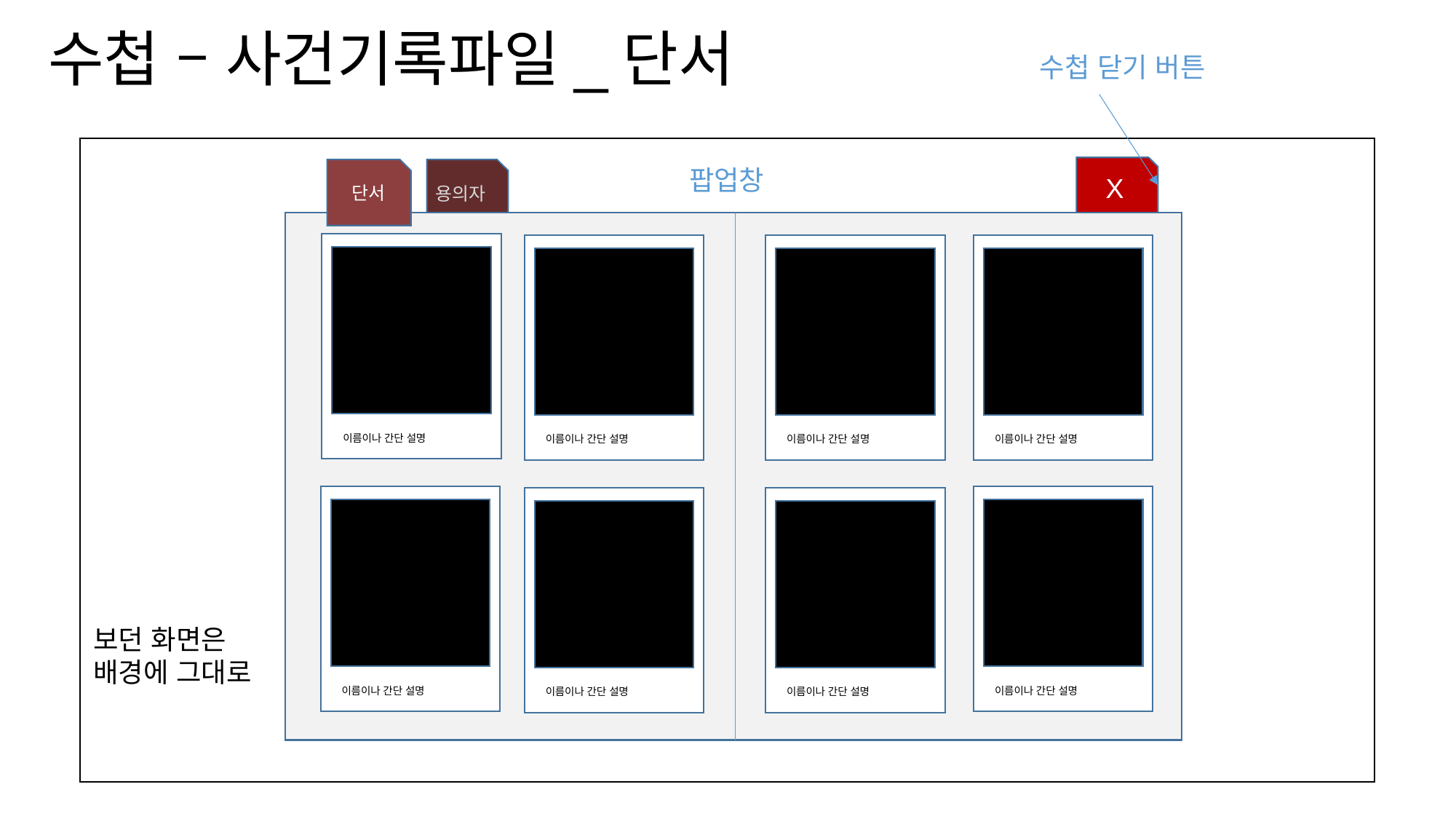

수첩 – 사건기록파일_단서
수첩 닫기 버튼

팝업창
X

단서

용의자

이름이나 간단 설명

이름이나 간단 설명

이름이나 간단 설명

이름이나 간단 설명

이름이나 간단 설명

이름이나 간단 설명

이름이나 간단 설명

이름이나 간단 설명
보던 화면은
배경에 그대로